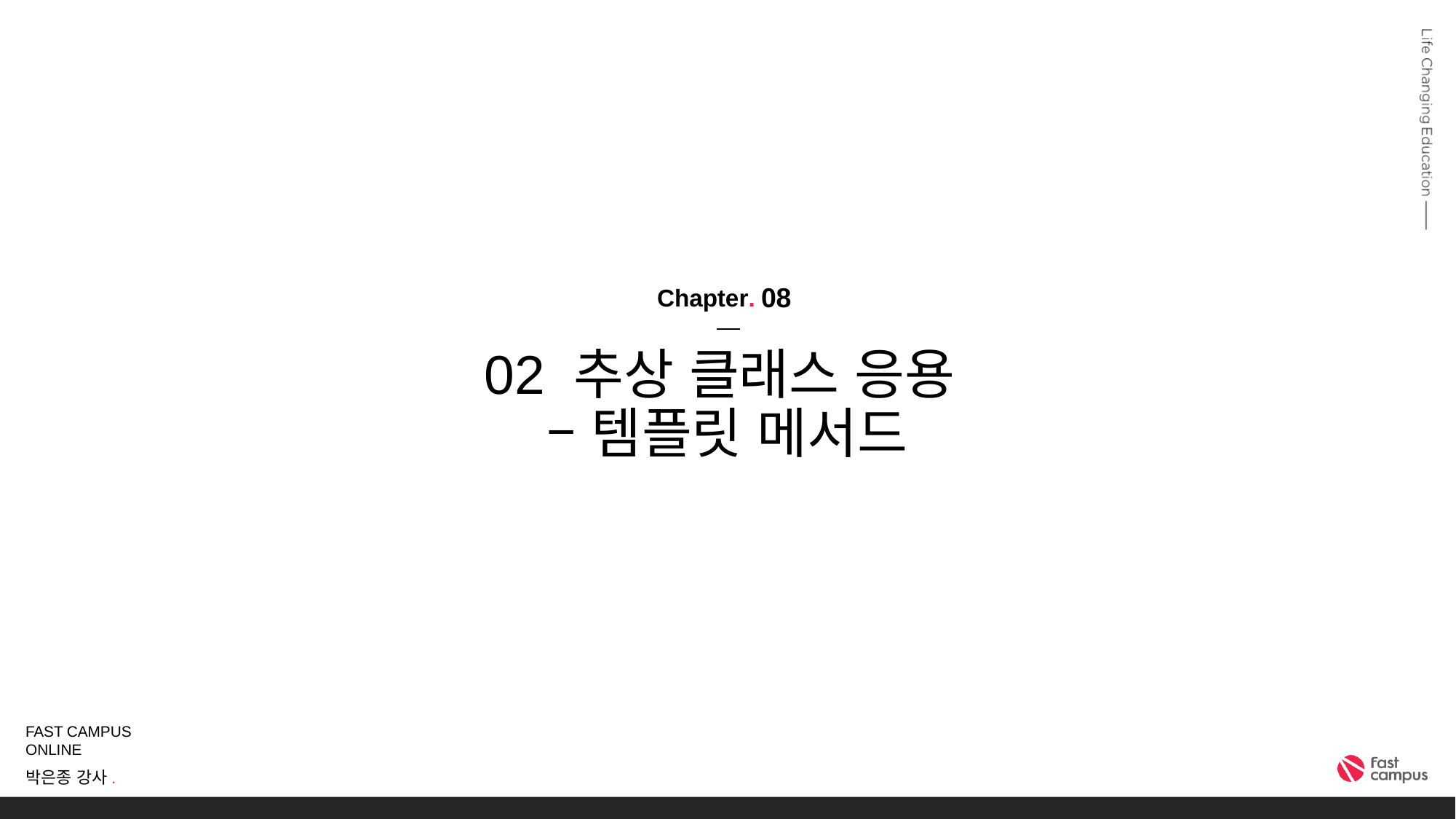

08
# 02 추상 클래스 응용 – 템플릿 메서드